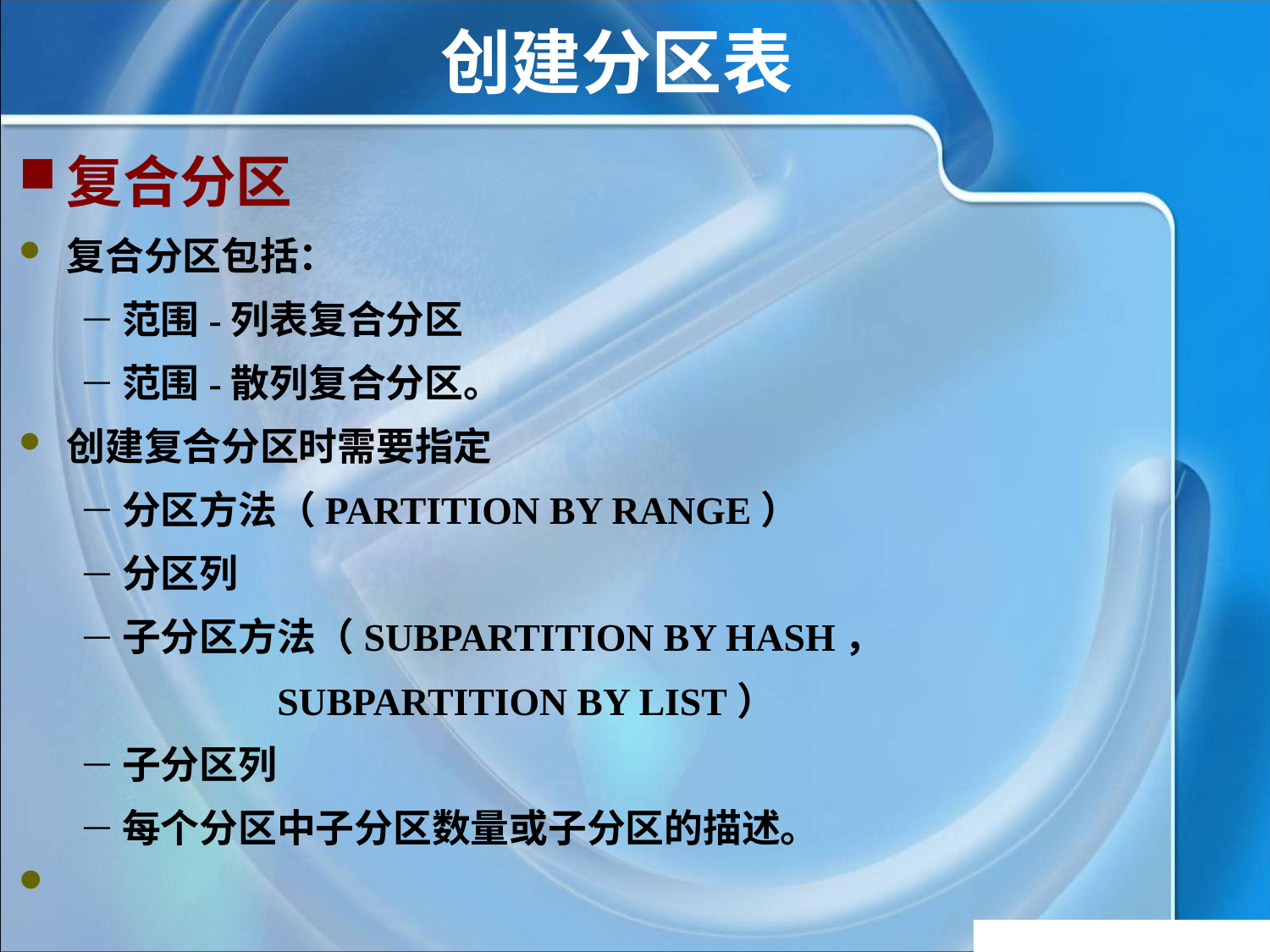

# 创建分区表
复合分区
复合分区包括：
范围-列表复合分区
范围-散列复合分区。
创建复合分区时需要指定
分区方法（PARTITION BY RANGE）
分区列
子分区方法（SUBPARTITION BY HASH，
                    SUBPARTITION BY LIST）
子分区列
每个分区中子分区数量或子分区的描述。

148